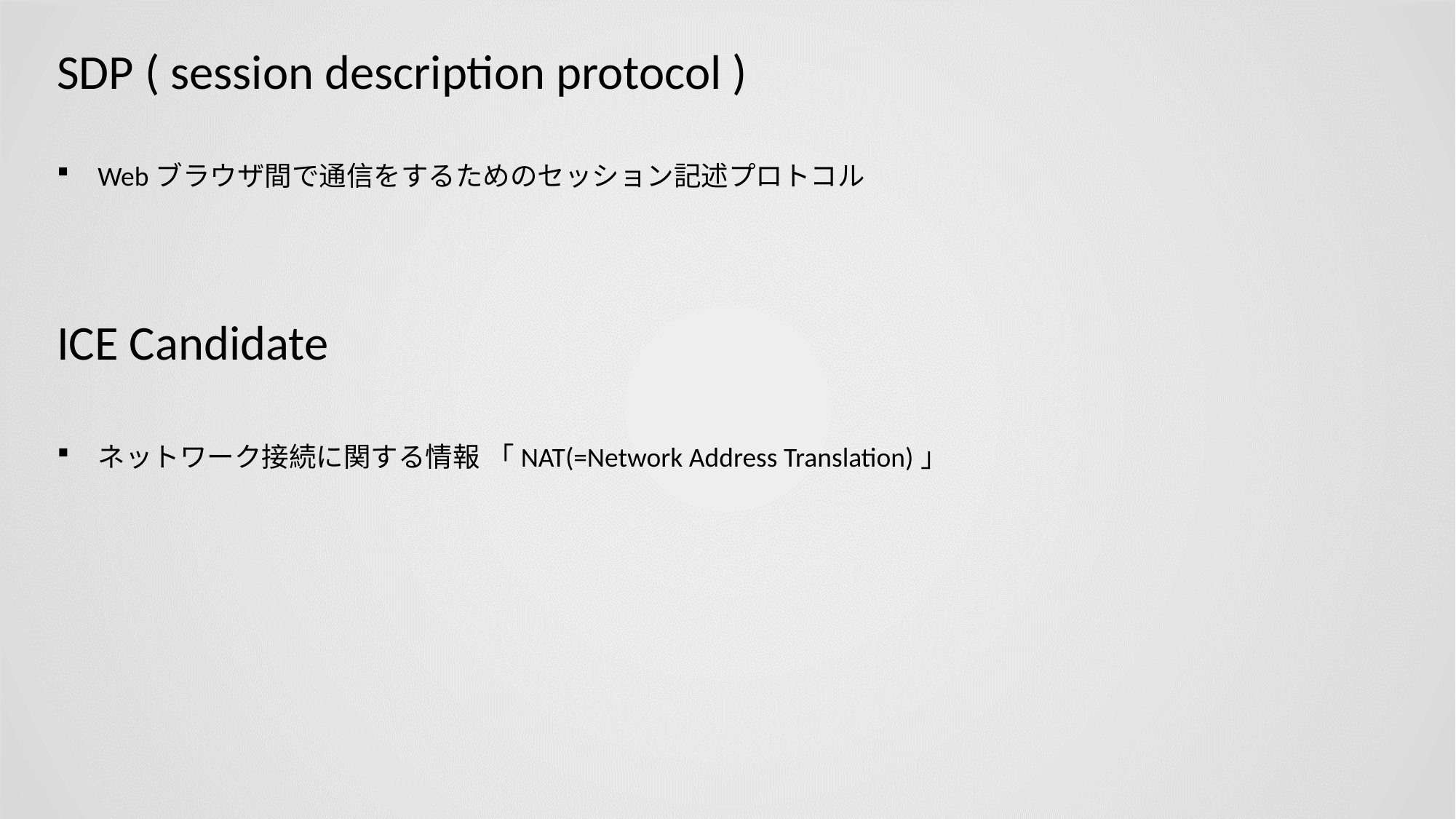

SDP ( session description protocol )
Webブラウザ間で通信をするためのセッション記述プロトコル
ICE Candidate
ネットワーク接続に関する情報 「NAT(=Network Address Translation)」